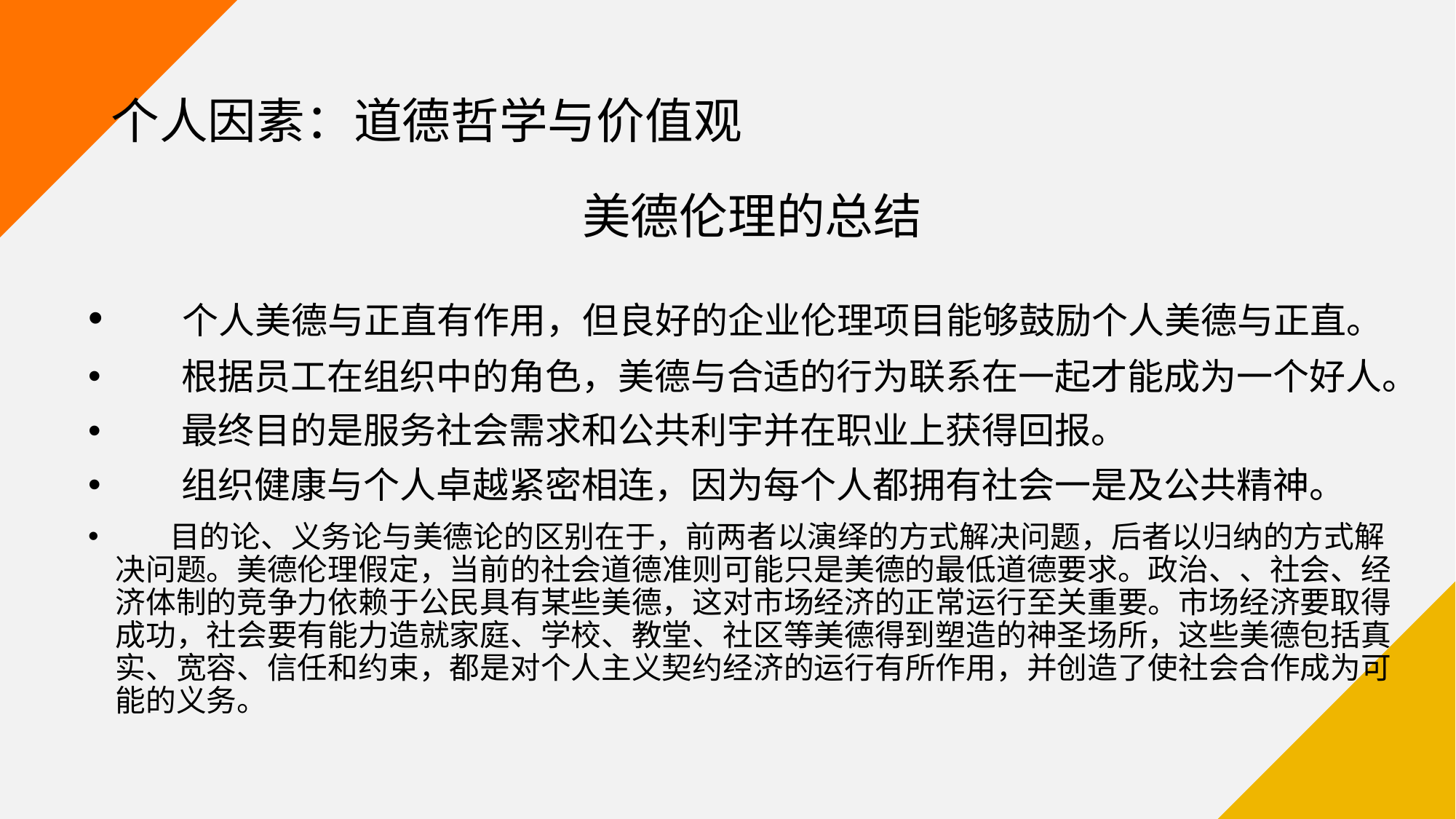

# 个人因素：道德哲学与价值观
美德伦理的总结
      个人美德与正直有作用，但良好的企业伦理项目能够鼓励个人美德与正直。
       根据员工在组织中的角色，美德与合适的行为联系在一起才能成为一个好人。
       最终目的是服务社会需求和公共利宇并在职业上获得回报。
       组织健康与个人卓越紧密相连，因为每个人都拥有社会一是及公共精神。
       目的论、义务论与美德论的区别在于，前两者以演绎的方式解决问题，后者以归纳的方式解决问题。美德伦理假定，当前的社会道德准则可能只是美德的最低道德要求。政治、、社会、经济体制的竞争力依赖于公民具有某些美德，这对市场经济的正常运行至关重要。市场经济要取得成功，社会要有能力造就家庭、学校、教堂、社区等美德得到塑造的神圣场所，这些美德包括真实、宽容、信任和约束，都是对个人主义契约经济的运行有所作用，并创造了使社会合作成为可能的义务。